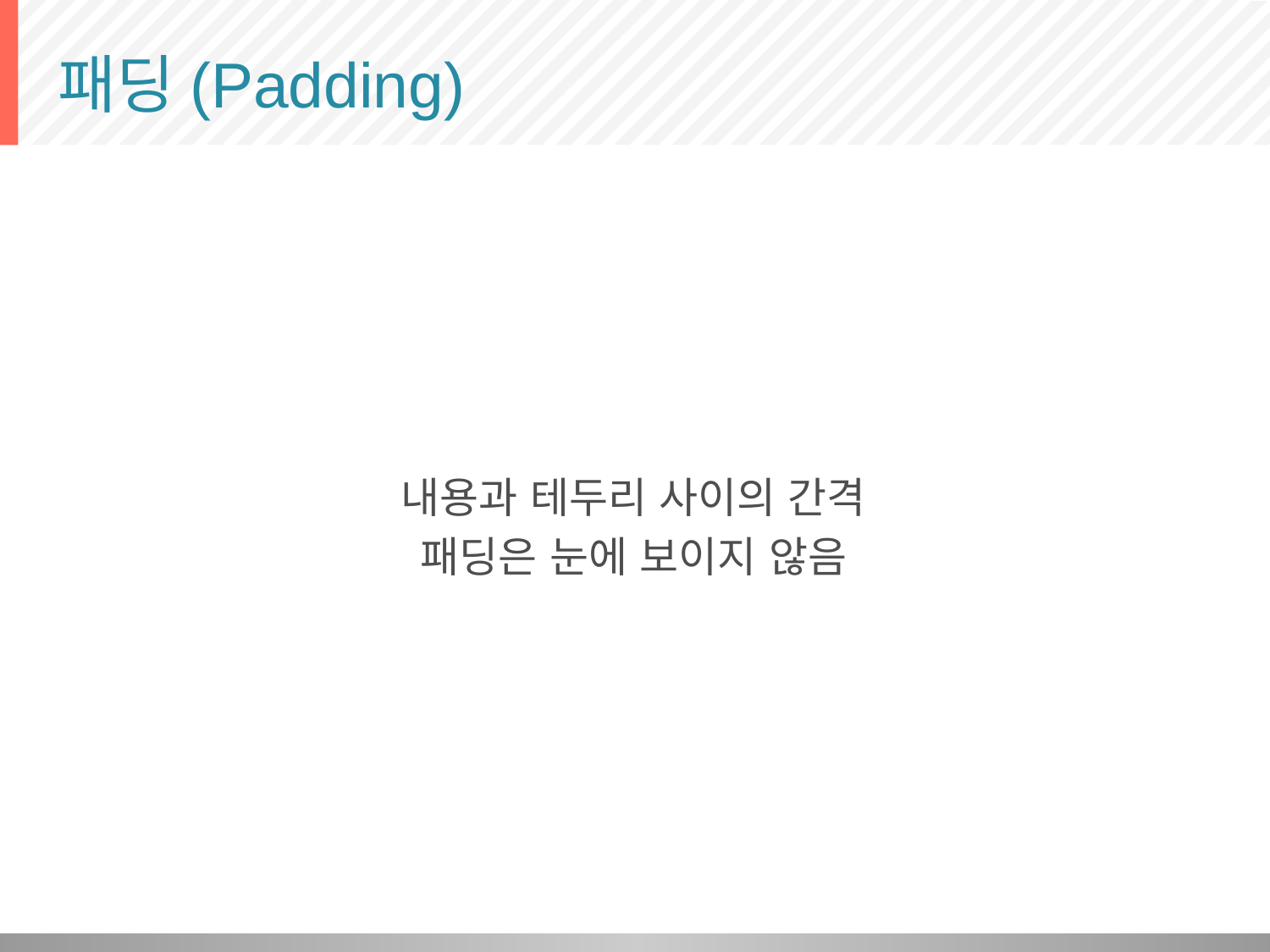

# 패딩(Padding)
내용과 테두리 사이의 간격
패딩은 눈에 보이지 않음